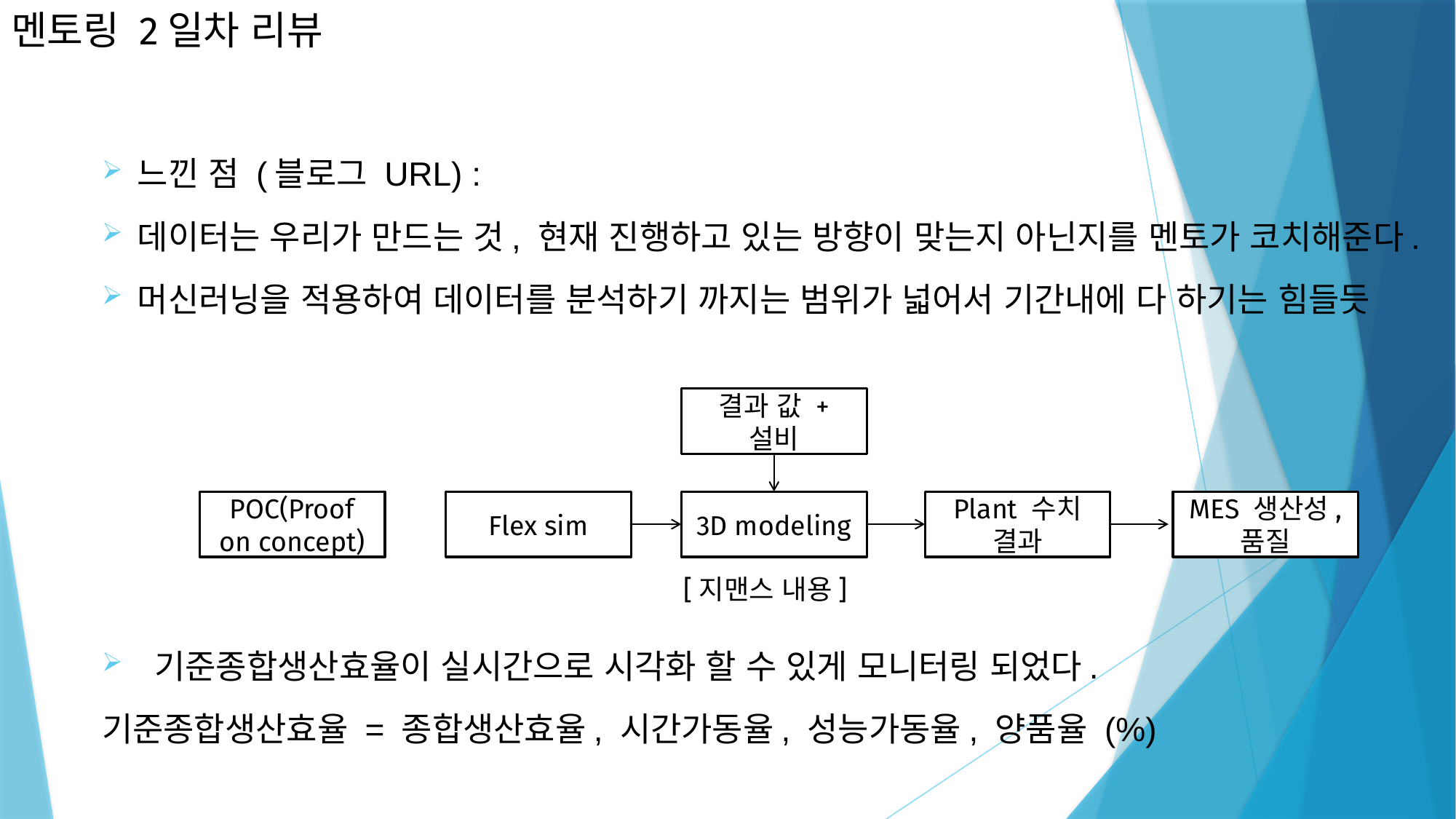

# 멘토링 2일차 리뷰

느낀 점 (블로그 URL) :
데이터는 우리가 만드는 것, 현재 진행하고 있는 방향이 맞는지 아닌지를 멘토가 코치해준다.
머신러닝을 적용하여 데이터를 분석하기 까지는 범위가 넓어서 기간내에 다 하기는 힘들듯

 기준종합생산효율이 실시간으로 시각화 할 수 있게 모니터링 되었다.
기준종합생산효율 = 종합생산효율, 시간가동율, 성능가동율, 양품율 (%)

결과 값 + 설비
POC(Proof on concept)
Flex sim
3D modeling
Plant 수치 결과
MES 생산성, 품질
[지맨스 내용]